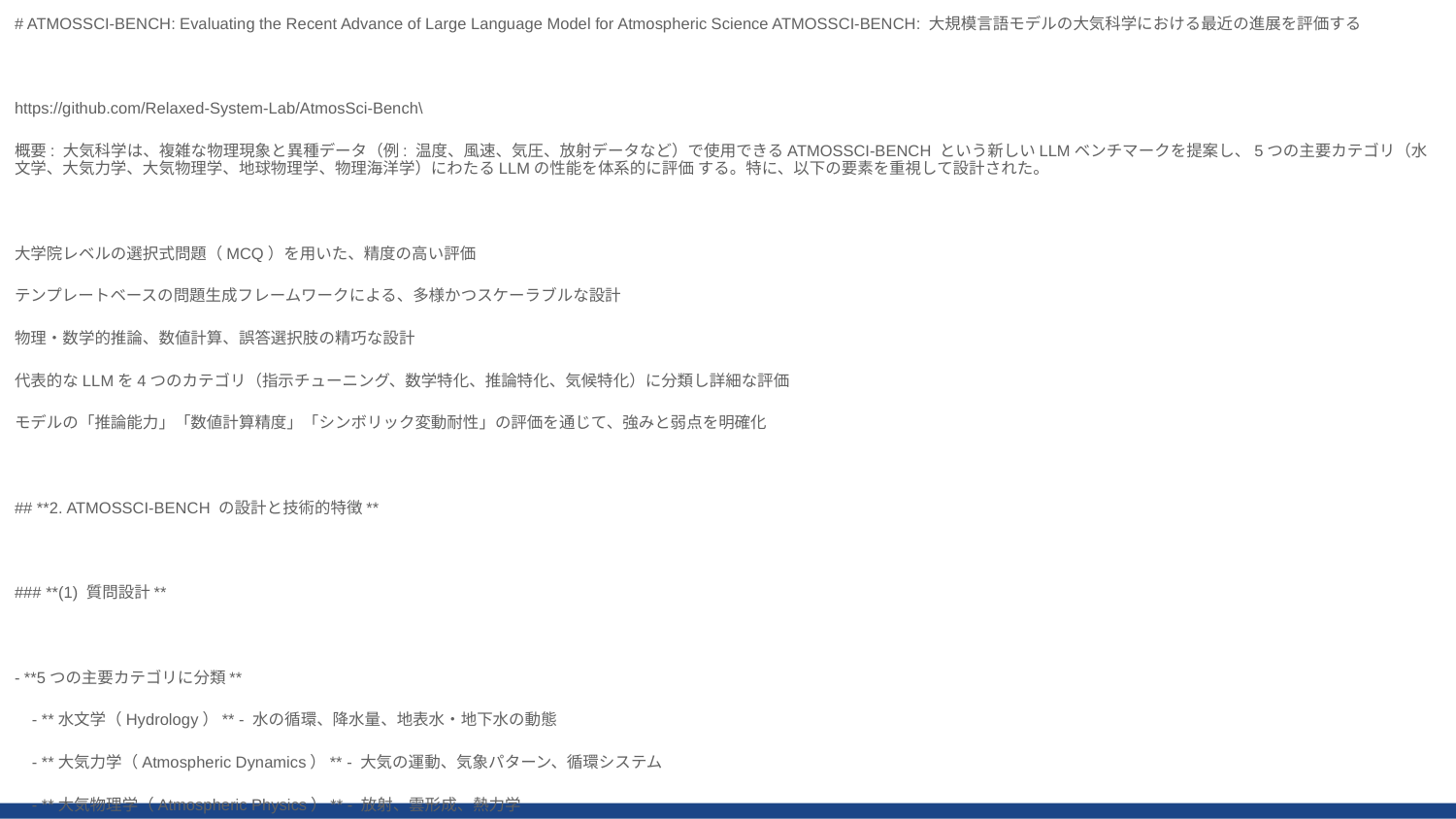

# ATMOSSCI-BENCH: Evaluating the Recent Advance of Large Language Model for Atmospheric Science ATMOSSCI-BENCH: 大規模言語モデルの大気科学における最近の進展を評価する

https://github.com/Relaxed-System-Lab/AtmosSci-Bench\
概要: 大気科学は、複雑な物理現象と異種データ（例: 温度、風速、気圧、放射データなど）で使用できるATMOSSCI-BENCH という新しいLLMベンチマークを提案し、5つの主要カテゴリ（水文学、大気力学、大気物理学、地球物理学、物理海洋学）にわたるLLMの性能を体系的に評価 する。特に、以下の要素を重視して設計された。

大学院レベルの選択式問題（MCQ）を用いた、精度の高い評価
テンプレートベースの問題生成フレームワークによる、多様かつスケーラブルな設計
物理・数学的推論、数値計算、誤答選択肢の精巧な設計
代表的なLLMを4つのカテゴリ（指示チューニング、数学特化、推論特化、気候特化）に分類し詳細な評価
モデルの「推論能力」「数値計算精度」「シンボリック変動耐性」の評価を通じて、強みと弱点を明確化

## **2. ATMOSSCI-BENCH の設計と技術的特徴**

### **(1) 質問設計**

- **5つの主要カテゴリに分類**
    - **水文学（Hydrology）** - 水の循環、降水量、地表水・地下水の動態
    - **大気力学（Atmospheric Dynamics）** - 大気の運動、気象パターン、循環システム
    - **大気物理学（Atmospheric Physics）** - 放射、雲形成、熱力学
    - **地球物理学（Geophysics）** - 地球の磁場・重力場、地震、内部構造
    - **物理海洋学（Physical Oceanography）** - 海流、波、潮汐、海洋-大気相互作用
- **テンプレートベースの質問生成**
    - 数学的記号拡張（Symbolic Extension）を用いて問題の多様化を実現
    - 変数の範囲と相関関係を手動で設定し、物理的に妥当な問題のみを出題
    - 誤答選択肢の生成をアルゴリズムで管理し、正解と類似した高度な誤答を作成

### **(2) LLMの評価手法**

- **4つのカテゴリに分類**
    1. **指示チューニングモデル（Instruction-Tuned Models）**
        - GPT-4O, Qwen2.5-Instruct, Llama-3 など
    2. **数学特化モデル（Math-Augmented Models）**
        - DeepSeek-Math, Qwen2.5-Math など
    3. **推論特化モデル（Reasoning Models）**
        - GPT-O1, DeepSeek-R1, Gemini-2.0-Flash-Thinking など
    4. **気候特化モデル（Domain-Specific Climate Models）**
        - ClimateGPT-7B, ClimateGPT-70B など
- **評価基準**
    - 全体的な精度（Accuracy）
    - 数値精度の変化に対する影響
    - シンボリック変動に対する耐性
    - 推論トークン長の影響（最大32Kトークン）

---

## **3. 評価結果と考察**

### **(1) 推論特化モデルが最も高い精度を達成**

- **DeepSeek-R1（89.4%）が最高の精度** を達成し、GPT-O1（87.31%）も優秀な結果
- 物理的推論が必要な大気科学タスクにおいて、**推論能力を強化したモデルが最適**

### **(2) 気候特化モデルの低性能**

- **ClimateGPT-7B（19.7%）および ClimateGPT-70B（27.91%）は他のLLMと比較して著しく低い性能**
- これは、**専門知識だけでは十分でなく、高度な推論能力が必要であることを示唆**

### **(3) 数値精度の影響**

- **推論モデルは数値の増加に対して安定した精度を示す**
- **指示チューニングモデルは、数値精度が上がるほど精度が低下**
- **数学特化モデルは、数値精度による影響をほとんど受けない**

### **(4) シンボリック変動（Symbolic Perturbation）**

- **DeepSeek-R1、GPT-O1などの推論モデルも、変動には一定の影響を受ける**
- **データ分布への過剰適応が見られ、さらなる一般化能力の向上が必要**

---

## **4. 実用性と今後の展望**

### **(1) 気候科学向けの LLM ベンチマークの確立**

- **従来の LLM ベンチマークに欠けていた「推論・物理モデル・数値計算」能力の包括的評価**
- **気象予測や気候変動モデリングのための LLM 応用に重要な指標を提供**

### **(2) 気候モデルと推論モデルの統合**

- 気候特化LLMの低性能を補うため、**「推論強化 × 気候特化」LLMの開発が今後の課題**

### **(3) 科学全般への応用**

- 本研究の手法は、**地球科学、天文学、材料科学など、他の科学分野への応用が可能**

---

## **5. 次に読むべき論文**

1. **"CLIMAQA: An Automated Evaluation Framework for Climate Foundation Models"**
2. **"GSM-Symbolic: Understanding the Limitations of Mathematical Reasoning in Large Language Models"**
3. **"DeepSeekMath: Pushing the Limits of Mathematical Reasoning in Open Language Models"**
4. **"Holistic Evaluation of Language Models"**
5. **"Number Cookbook: Number Understanding of Language Models and How to Improve It"**

---

## **6. まとめ**

ATMOSSCI-BENCHは、大気科学におけるLLM評価のための画期的なベンチマークであり、**推論能力の強化が科学的タスクには不可欠** であることを示した。今後、**推論特化LLMの気候モデルへの応用が鍵** となる。